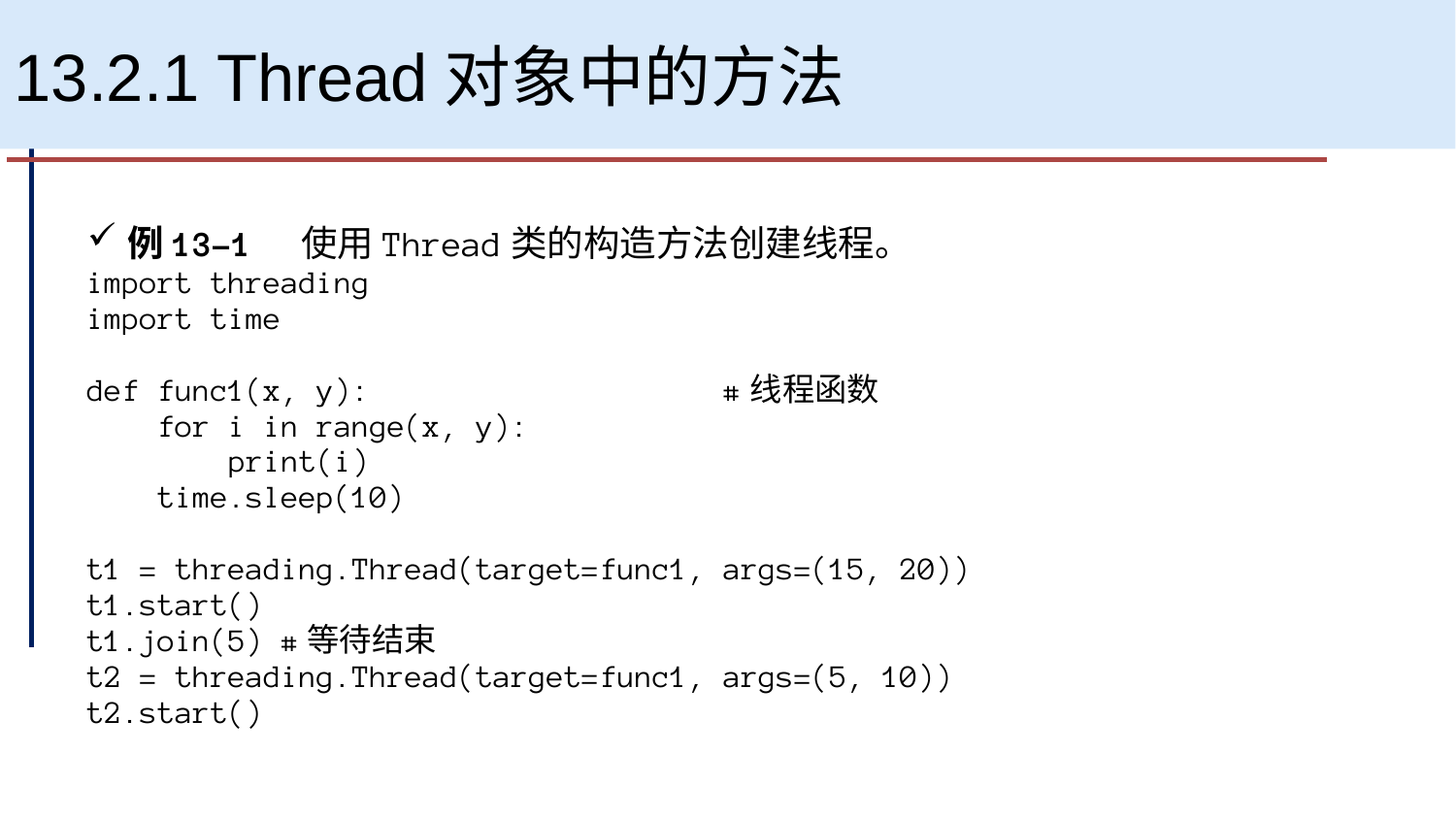

# 13.2.1 Thread对象中的方法
例13-1  使用Thread类的构造方法创建线程。
import threading
import time

def func1(x, y):                    #线程函数
    for i in range(x, y):
        print(i)
    time.sleep(10)

t1 = threading.Thread(target=func1, args=(15, 20))
t1.start()
t1.join(5) #等待结束
t2 = threading.Thread(target=func1, args=(5, 10))
t2.start()